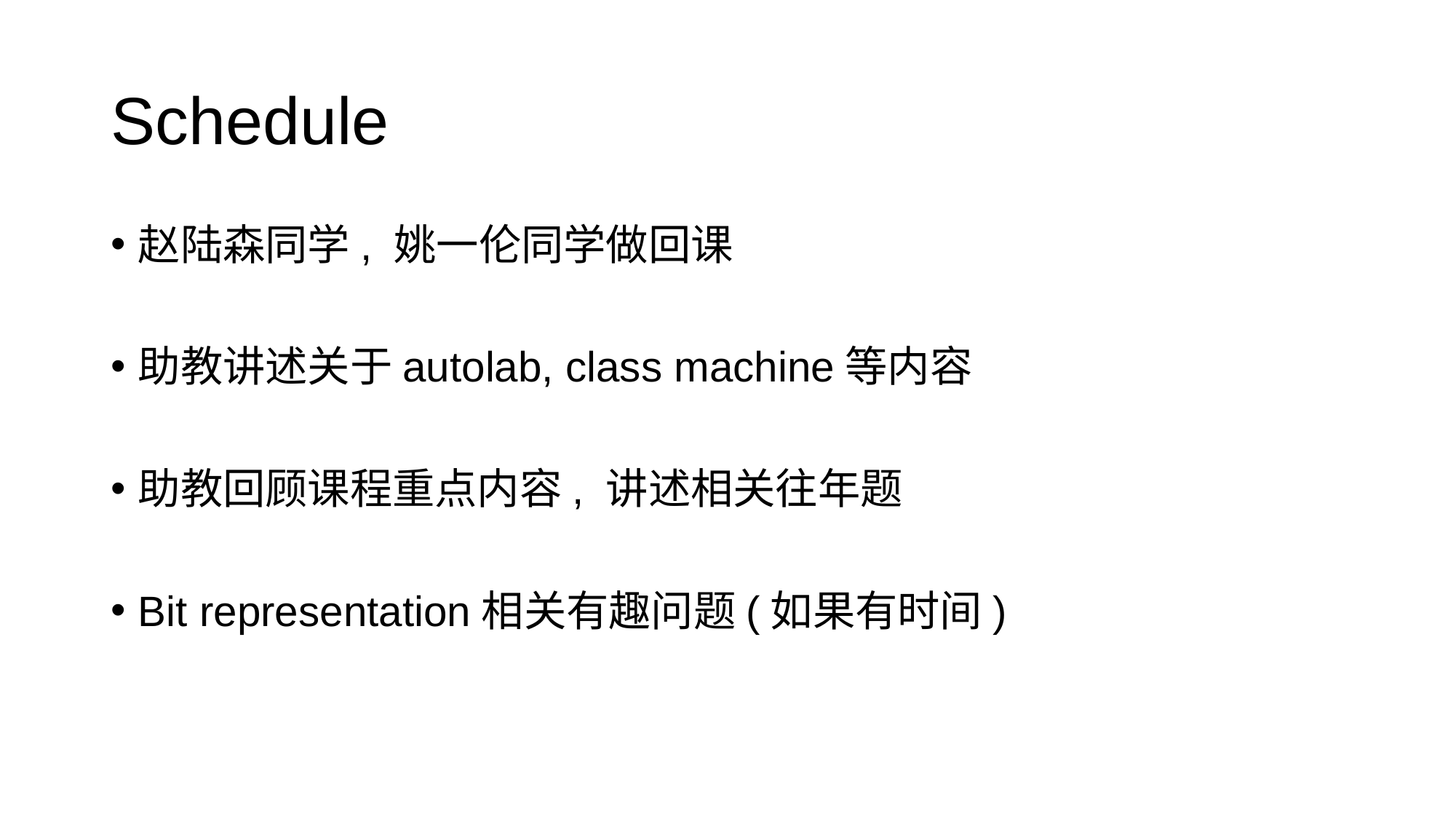

# Schedule
赵陆森同学, 姚一伦同学做回课

助教讲述关于autolab, class machine等内容

助教回顾课程重点内容, 讲述相关往年题

Bit representation相关有趣问题(如果有时间)